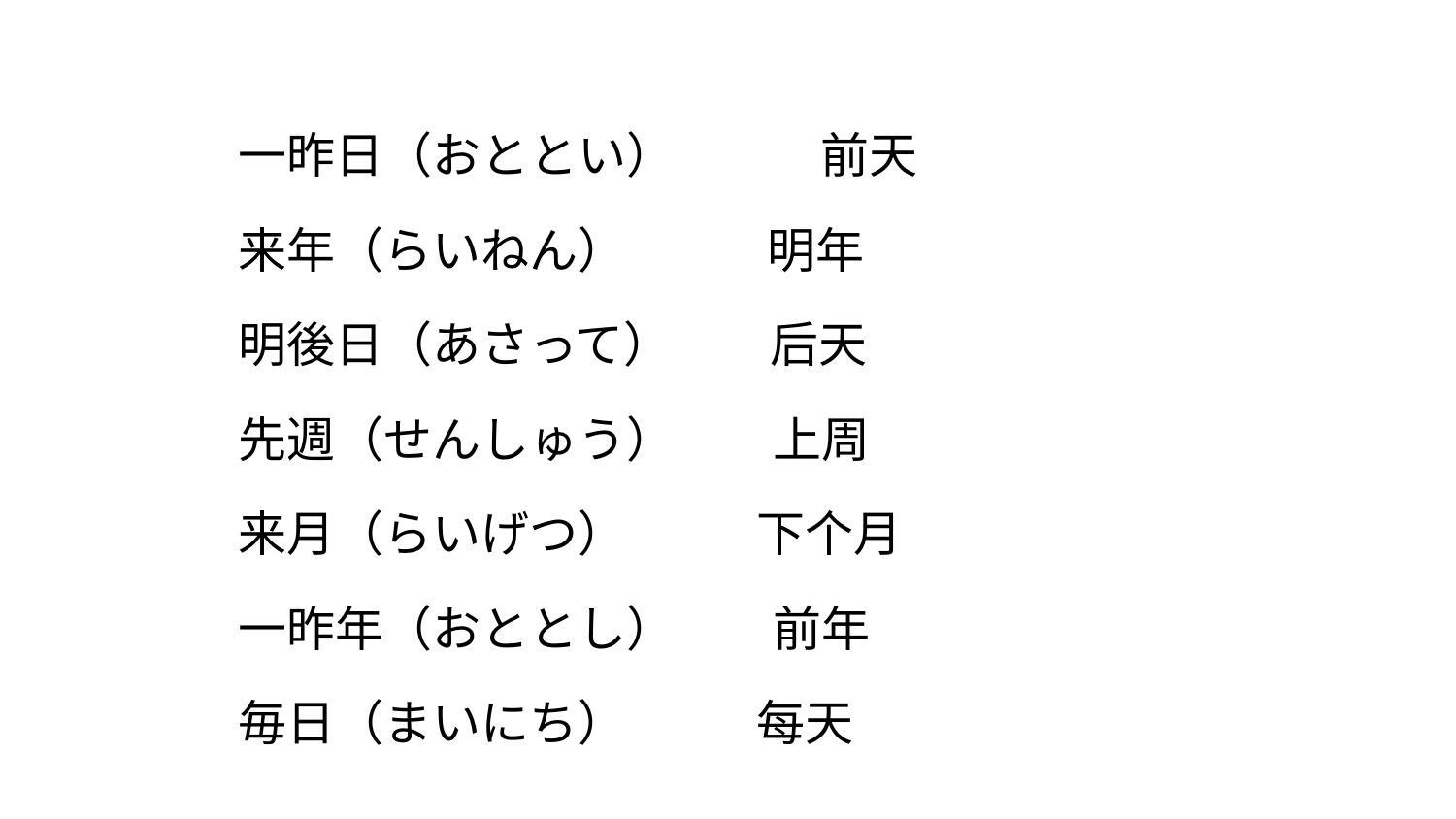

一昨日（おととい）　　　前天
来年（らいねん）             明年
明後日（あさって）         后天
先週（せんしゅう）         上周
来月（らいげつ）            下个月
一昨年（おととし）         前年
毎日（まいにち）            每天